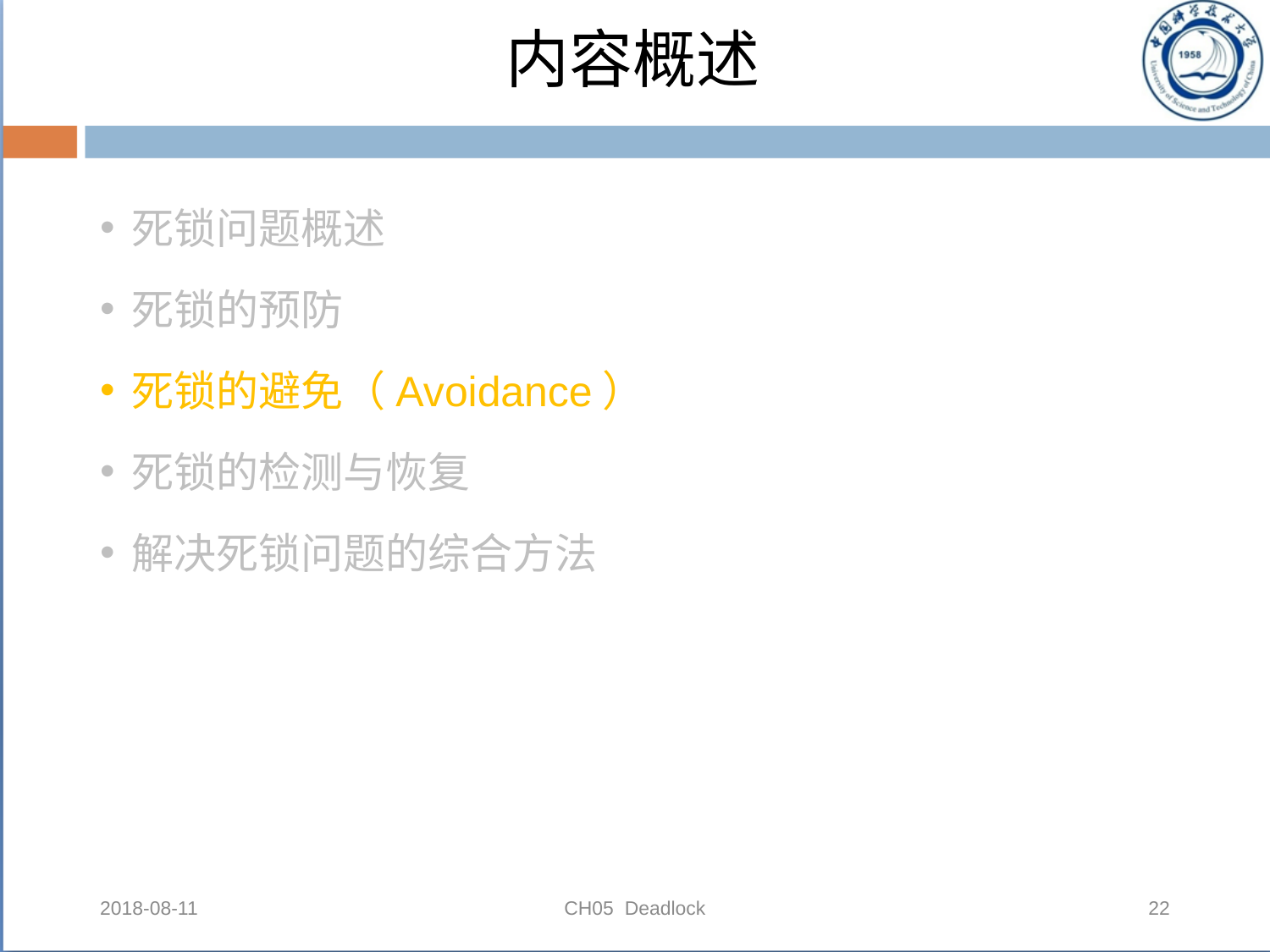

# 内容概述
死锁问题概述
死锁的预防
死锁的避免（Avoidance）
死锁的检测与恢复
解决死锁问题的综合方法
2018-08-11
CH05  Deadlock
22